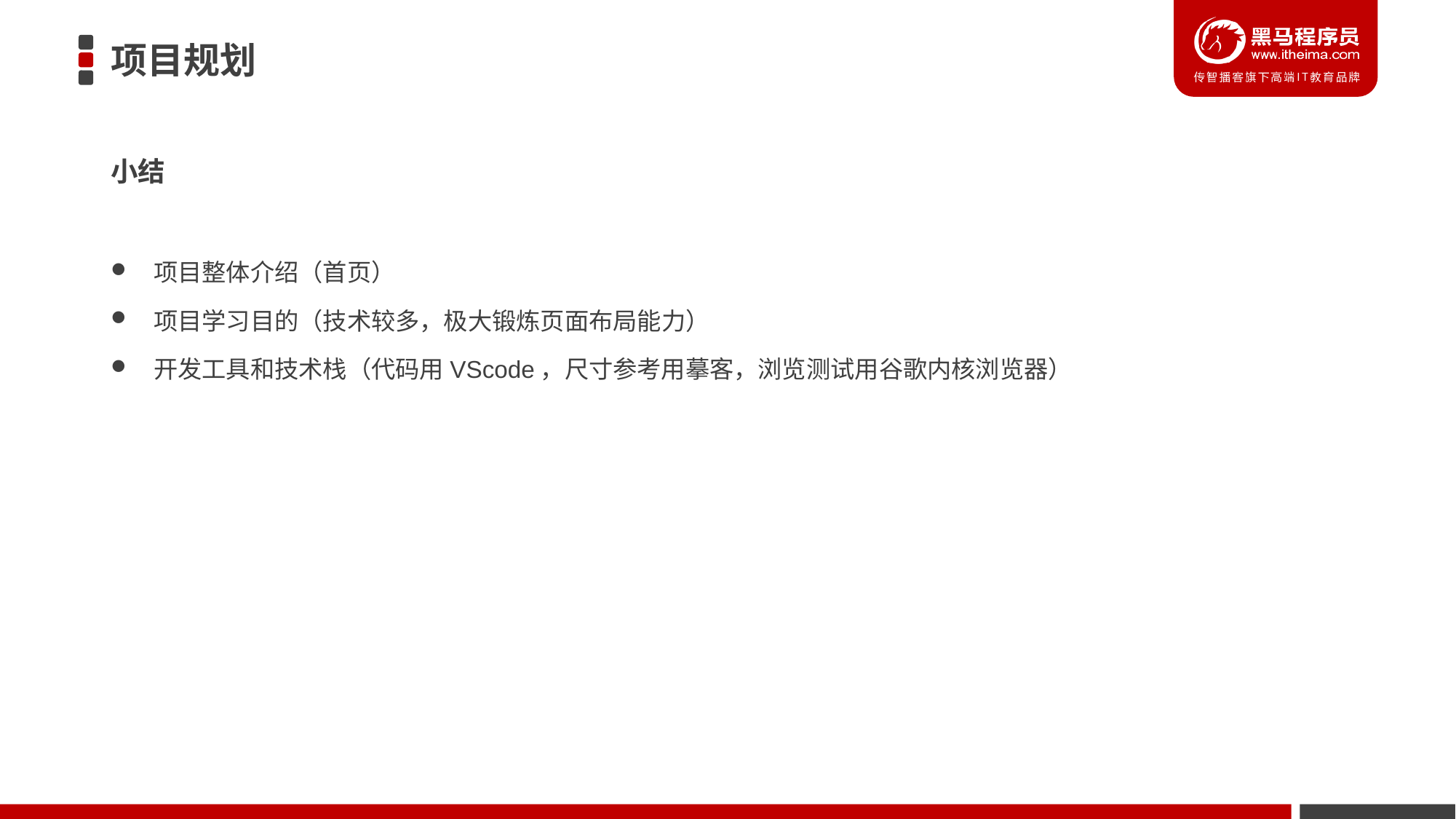

# 项目规划
小结
项目整体介绍（首页）
项目学习目的（技术较多，极大锻炼页面布局能力）
开发工具和技术栈（代码用VScode，尺寸参考用摹客，浏览测试用谷歌内核浏览器）